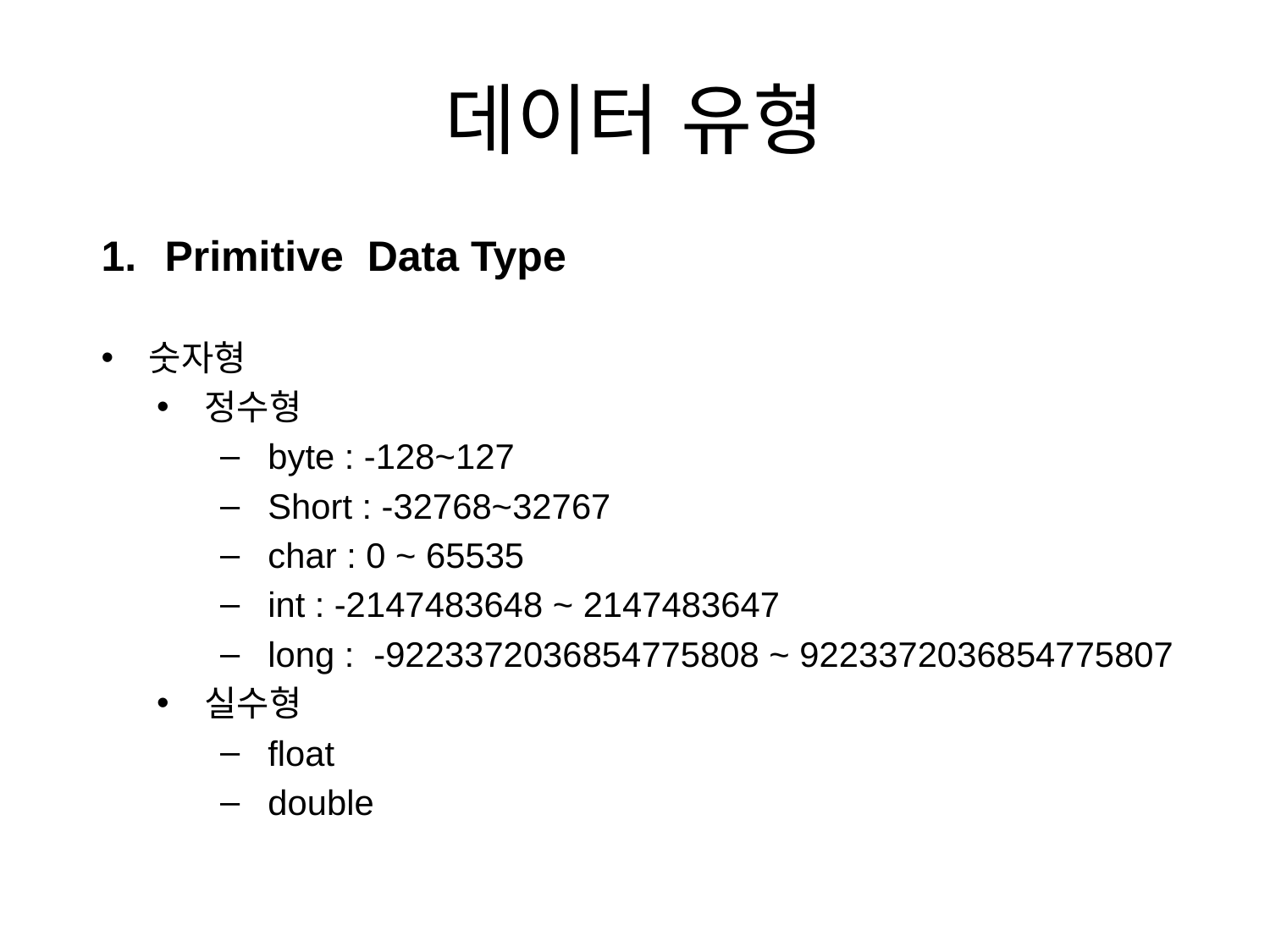

# 데이터 유형
Primitive  Data Type

숫자형
정수형
byte : -128~127
Short : -32768~32767
char : 0 ~ 65535
int : -2147483648 ~ 2147483647
long :  -9223372036854775808 ~ 9223372036854775807
실수형
float
double